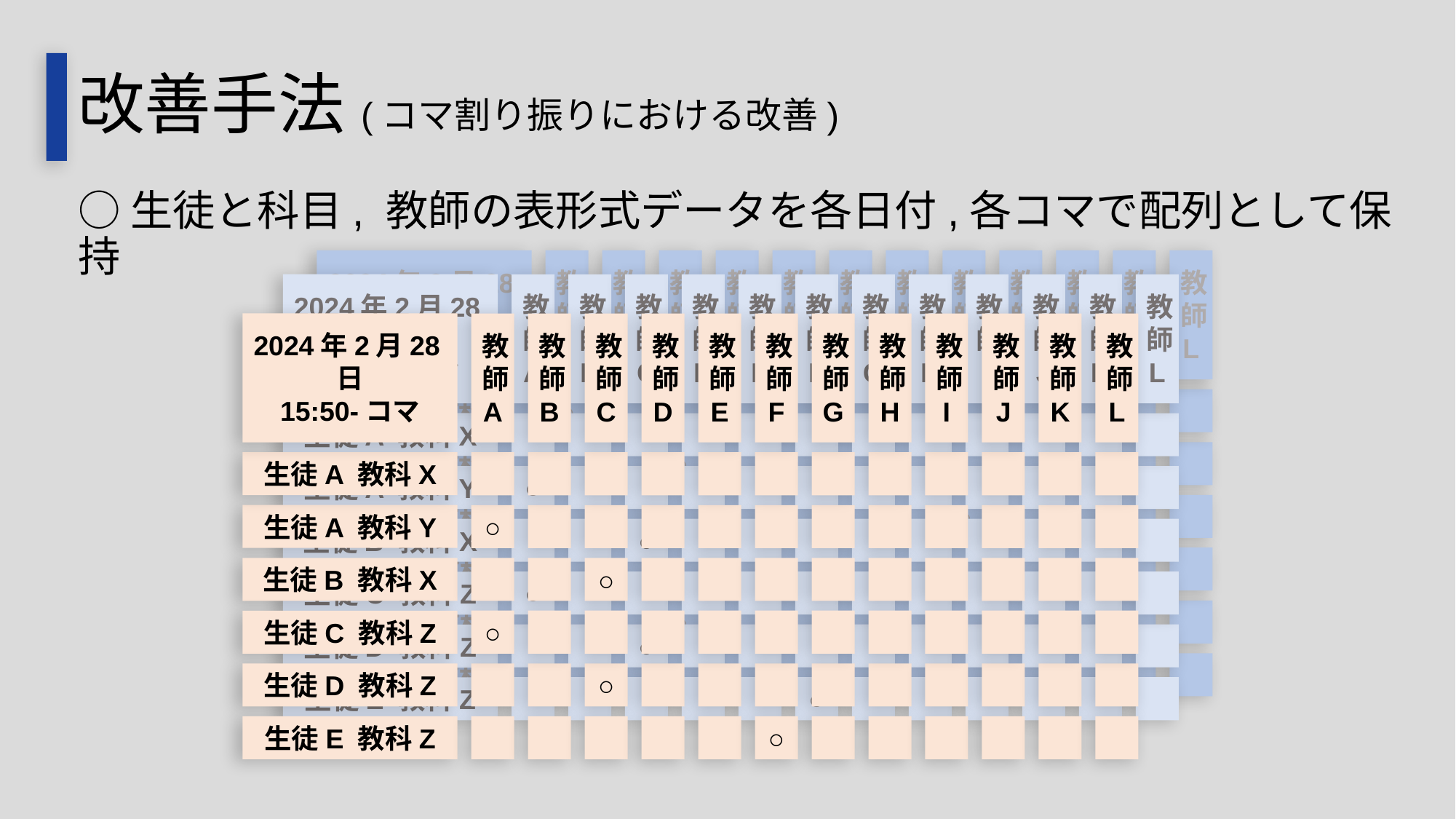

# 改善手法(コマ割り振りにおける改善)
○生徒と科目, 教師の表形式データを各日付,各コマで配列として保持

2024年2月28日
12:50-コマ
教師A
教師
B
教師C
教師D
教師
E
教師F
教師G
教師
H
教師I
教師J
教師
K
教師L
生徒A 教科X
○

生徒A 教科Y

○

生徒B 教科X

○

生徒C 教科Z

○

生徒D 教科Z

生徒E 教科Z
2024年2月28日
14:20-コマ
教師A
教師
B
教師C
教師D
教師
E
教師F
教師G
教師
H
教師I
教師J
教師
K
教師L
生徒A 教科X

生徒A 教科Y
○

生徒B 教科X

○

○

生徒C 教科Z

○

生徒D 教科Z

○

生徒E 教科Z
2024年2月28日
15:50-コマ
教師A
教師
B
教師C
教師D
教師
E
教師F
教師G
教師
H
教師I
教師J
教師
K
教師L
生徒A 教科X

生徒A 教科Y
○

生徒B 教科X

○

○

生徒C 教科Z

○

生徒D 教科Z

○

生徒E 教科Z